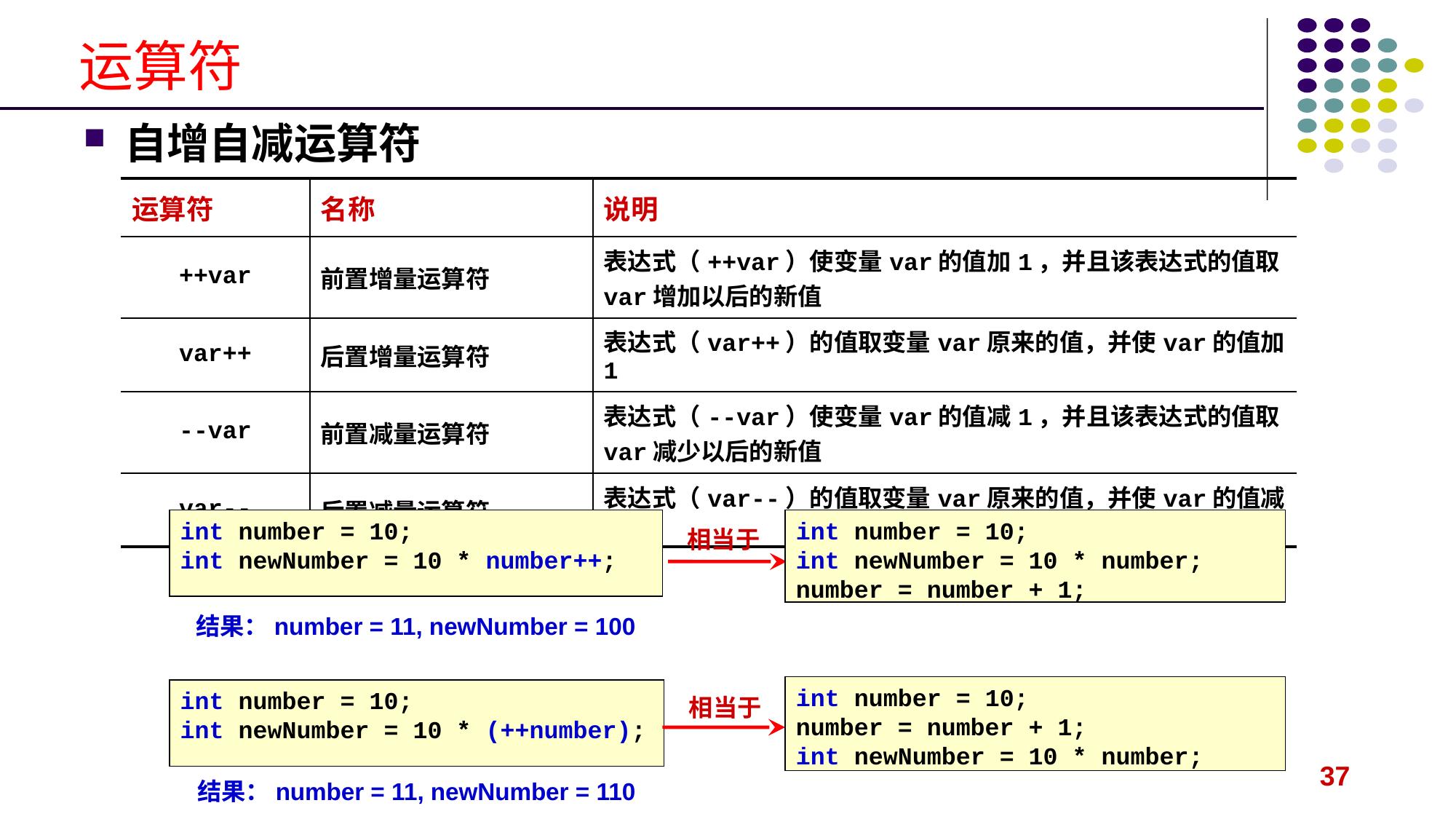

运算符
自增自减运算符
| 运算符 | 名称 | 说明 |
| --- | --- | --- |
| ++var | 前置增量运算符 | 表达式（++var）使变量var的值加1，并且该表达式的值取var增加以后的新值 |
| var++ | 后置增量运算符 | 表达式（var++）的值取变量var原来的值，并使var的值加1 |
| --var | 前置减量运算符 | 表达式（--var）使变量var的值减1，并且该表达式的值取var减少以后的新值 |
| var-- | 后置减量运算符 | 表达式（var--）的值取变量var原来的值，并使var的值减1 |
int number = 10;
int newNumber = 10 * number;
number = number + 1;
int number = 10;
int newNumber = 10 * number++;
相当于

结果：number = 11, newNumber = 100
int number = 10;
number = number + 1;
int newNumber = 10 * number;
int number = 10;
int newNumber = 10 * (++number);
相当于

结果：number = 11, newNumber = 110